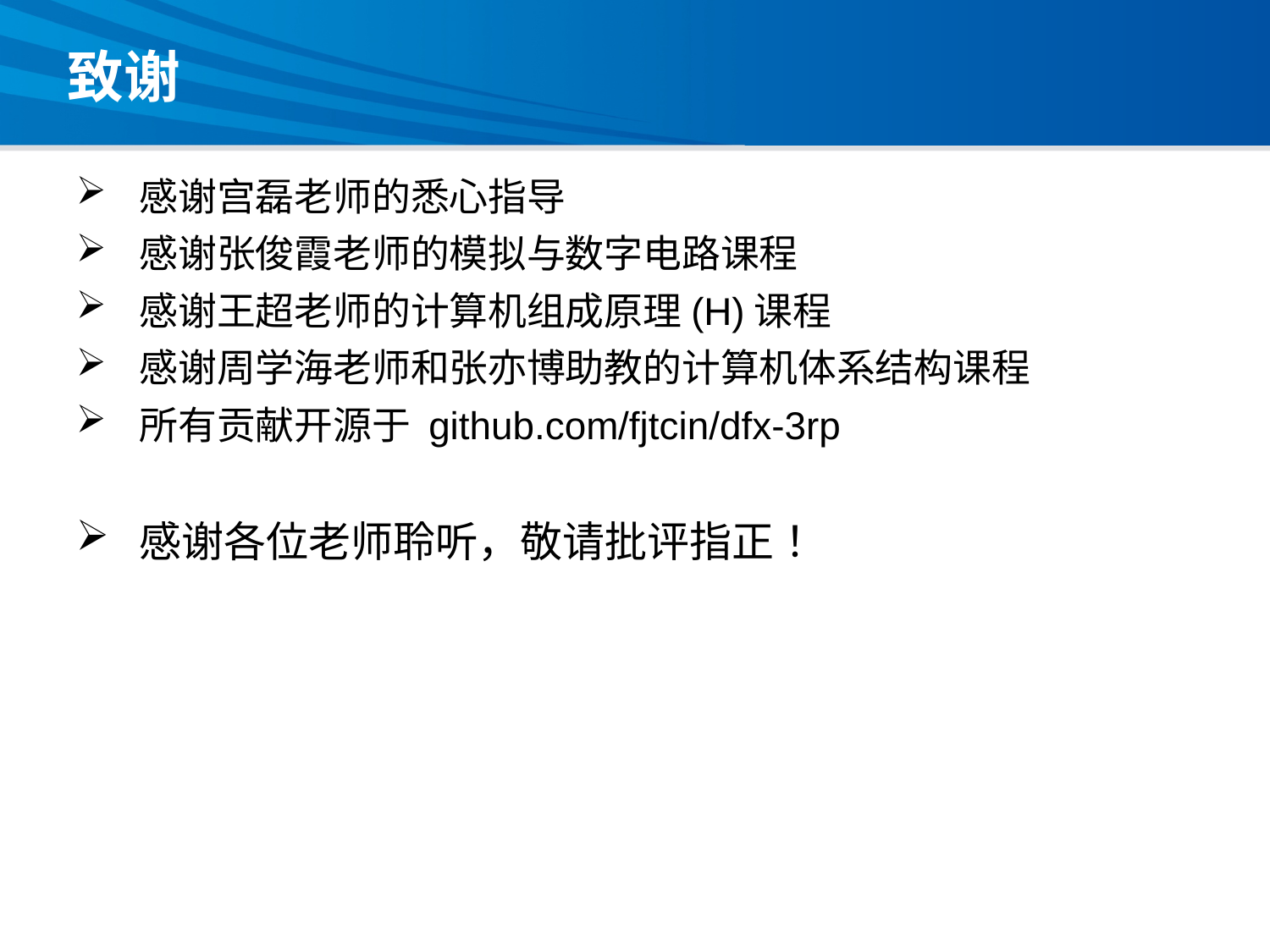

致谢
感谢宫磊老师的悉心指导
感谢张俊霞老师的模拟与数字电路课程
感谢王超老师的计算机组成原理(H)课程
感谢周学海老师和张亦博助教的计算机体系结构课程
所有贡献开源于 github.com/fjtcin/dfx-3rp

感谢各位老师聆听，敬请批评指正！